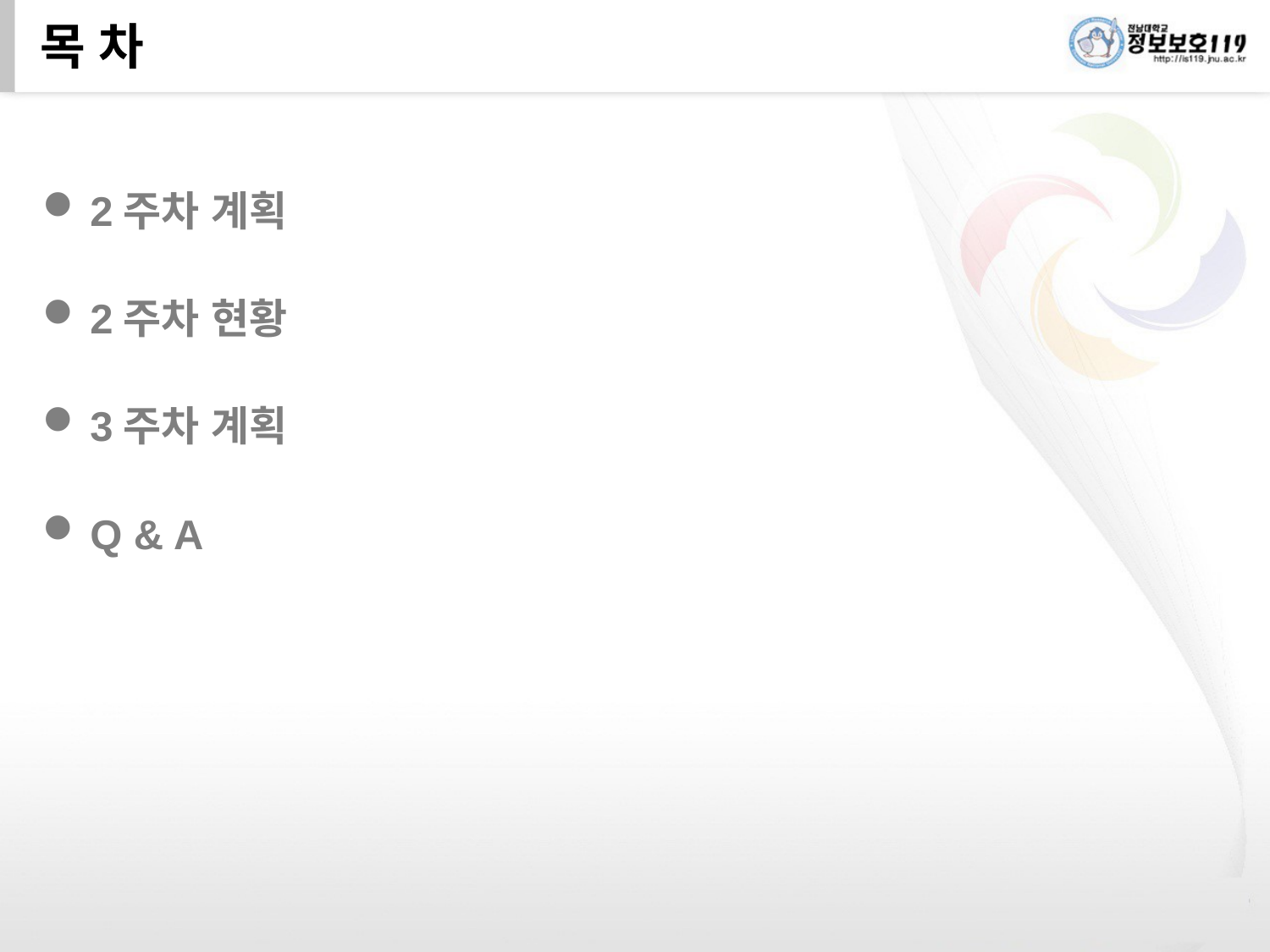

# 목 차
2주차 계획
2주차 현황
3주차 계획
Q & A